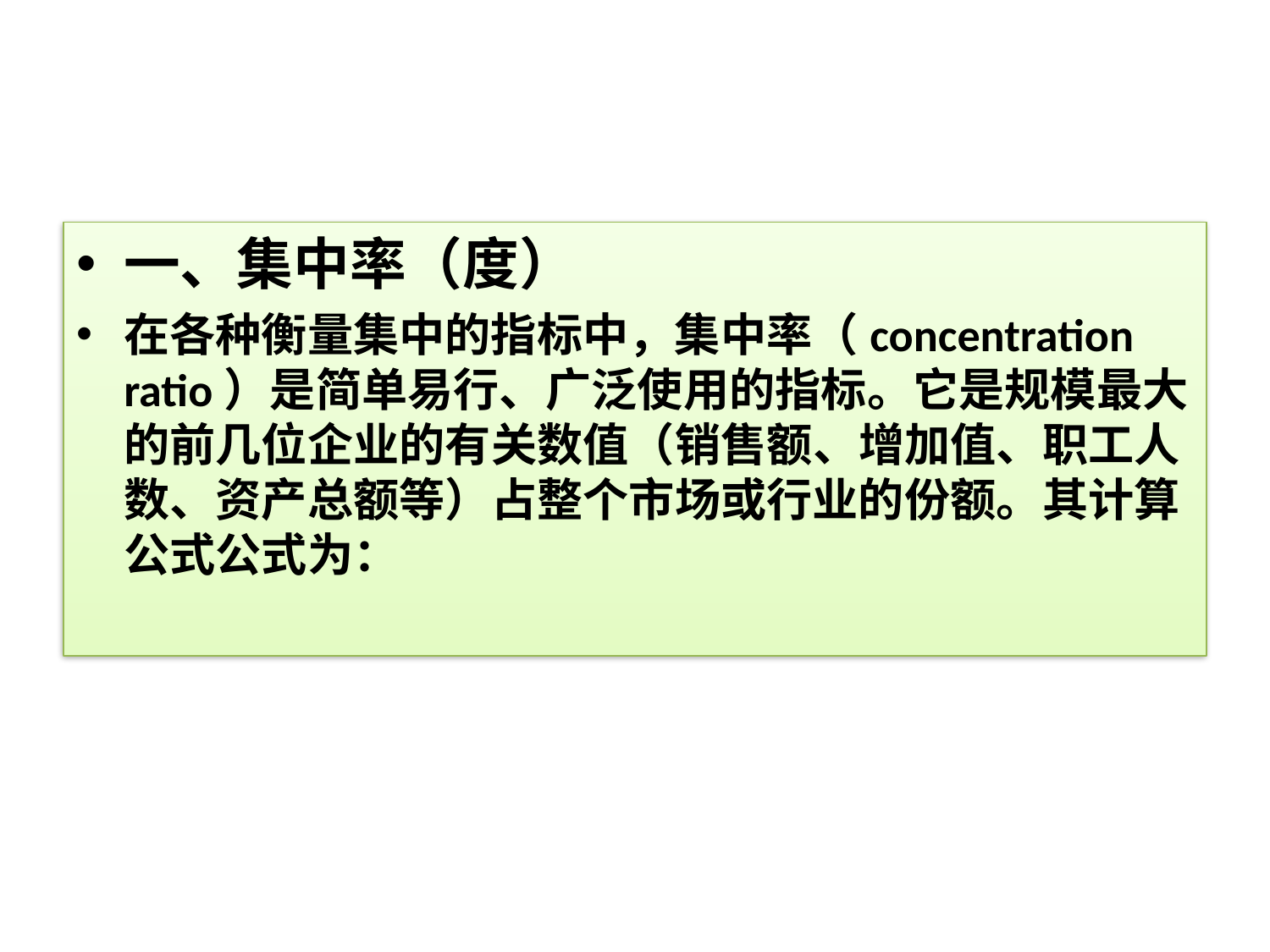

#
一、集中率（度）
在各种衡量集中的指标中，集中率（concentration ratio）是简单易行、广泛使用的指标。它是规模最大的前几位企业的有关数值（销售额、增加值、职工人数、资产总额等）占整个市场或行业的份额。其计算公式公式为：